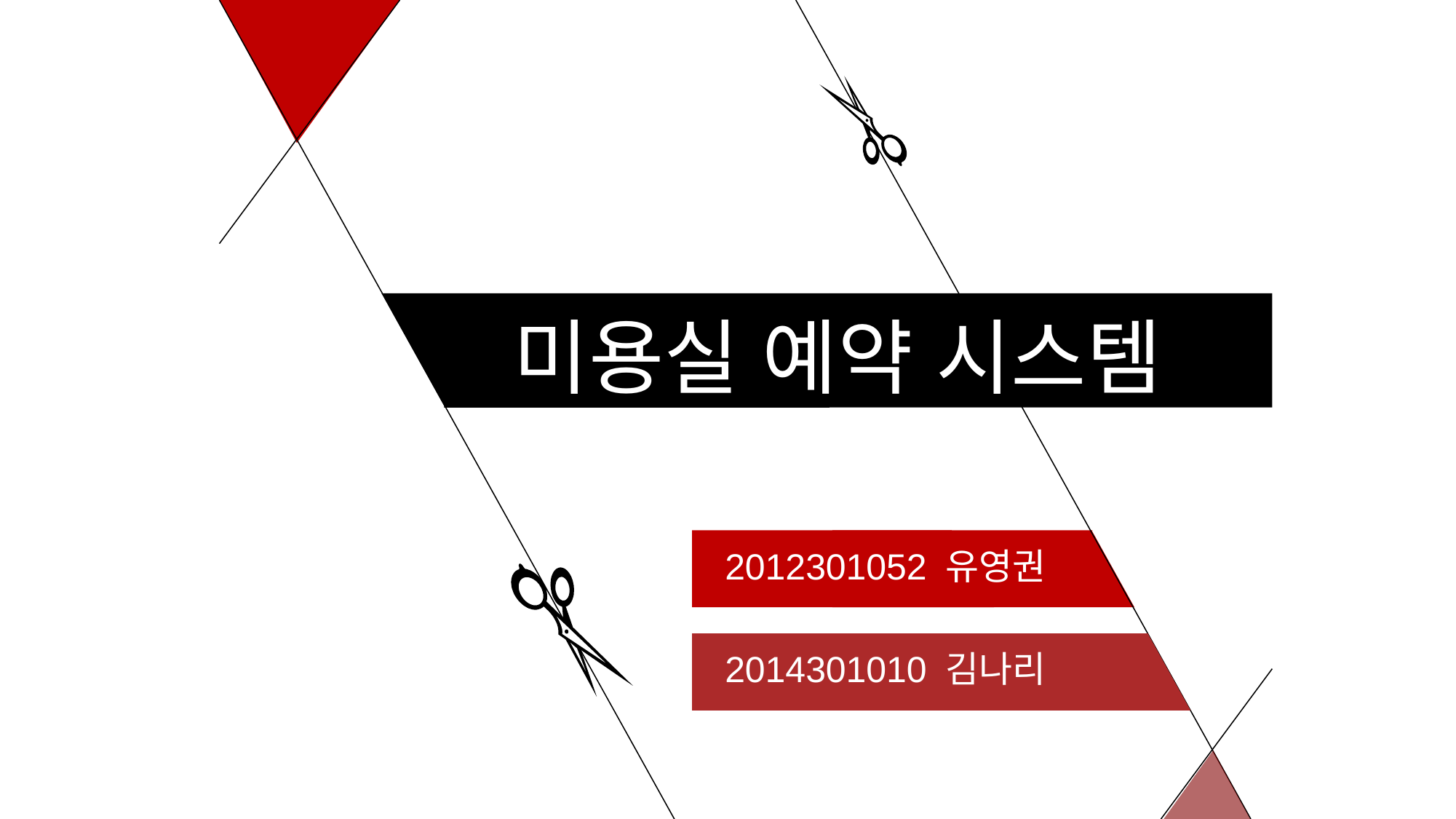

미용실 예약 시스템

2012301052 유영권

2014301010 김나리